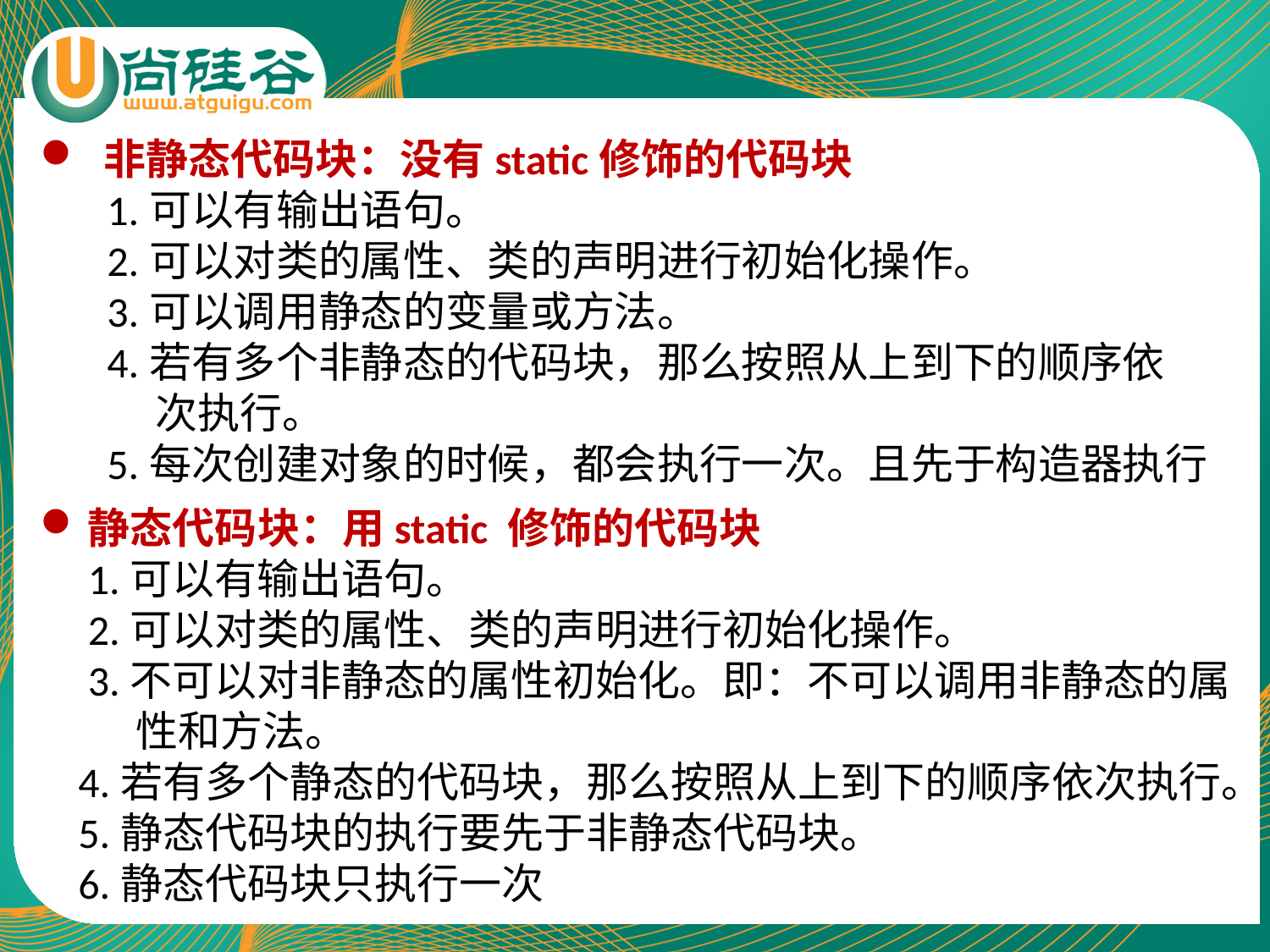

非静态代码块：没有static修饰的代码块
       1.可以有输出语句。
       2.可以对类的属性、类的声明进行初始化操作。
       3.可以调用静态的变量或方法。
       4.若有多个非静态的代码块，那么按照从上到下的顺序依
           次执行。
       5.每次创建对象的时候，都会执行一次。且先于构造器执行
静态代码块：用static 修饰的代码块
     1.可以有输出语句。
     2.可以对类的属性、类的声明进行初始化操作。
     3.不可以对非静态的属性初始化。即：不可以调用非静态的属
         性和方法。
    4.若有多个静态的代码块，那么按照从上到下的顺序依次执行。
    5.静态代码块的执行要先于非静态代码块。
    6.静态代码块只执行一次